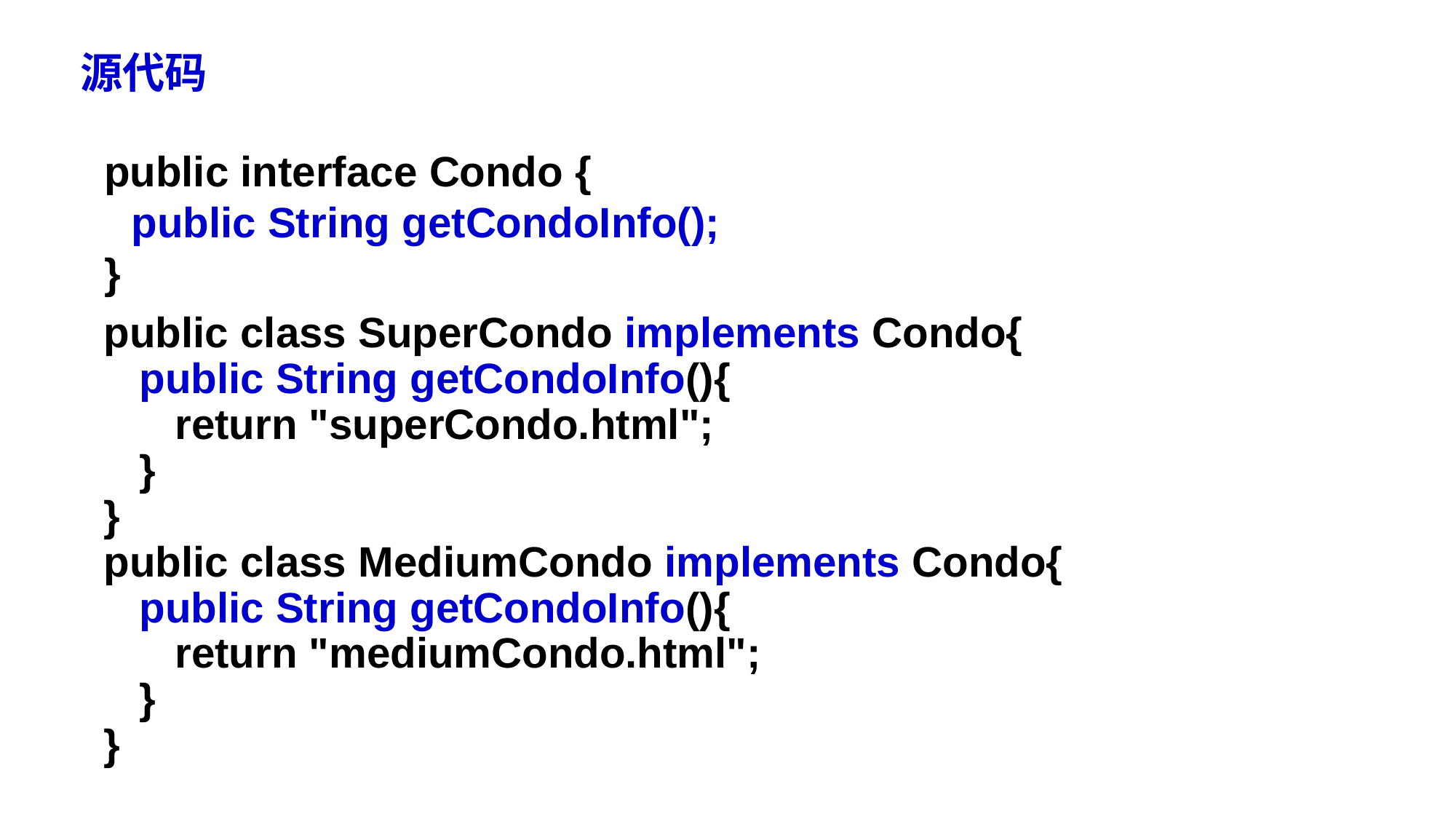

# 源代码
public interface Condo {
	public String getCondoInfo();
}
public class SuperCondo implements Condo{
   public String getCondoInfo(){
      return "superCondo.html";
   }
}
public class MediumCondo implements Condo{
   public String getCondoInfo(){
      return "mediumCondo.html";
   }
}